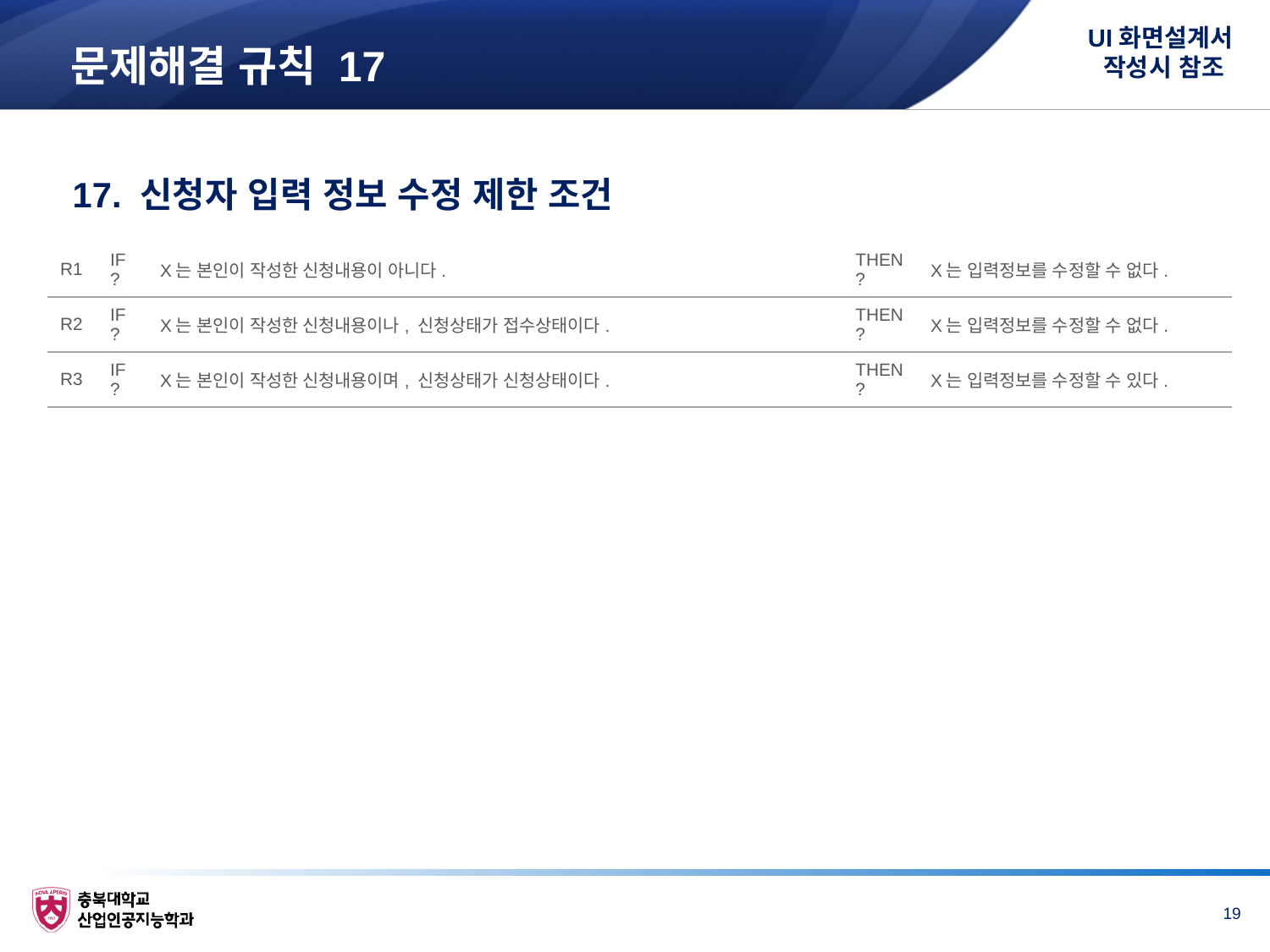

UI화면설계서
작성시 참조
# 문제해결 규칙 17
17. 신청자 입력 정보 수정 제한 조건
| R1 | IF? | X는 본인이 작성한 신청내용이 아니다. | THEN? | X는 입력정보를 수정할 수 없다. |
| --- | --- | --- | --- | --- |
| R2 | IF? | X는 본인이 작성한 신청내용이나, 신청상태가 접수상태이다. | THEN? | X는 입력정보를 수정할 수 없다. |
| R3 | IF? | X는 본인이 작성한 신청내용이며, 신청상태가 신청상태이다. | THEN? | X는 입력정보를 수정할 수 있다. |